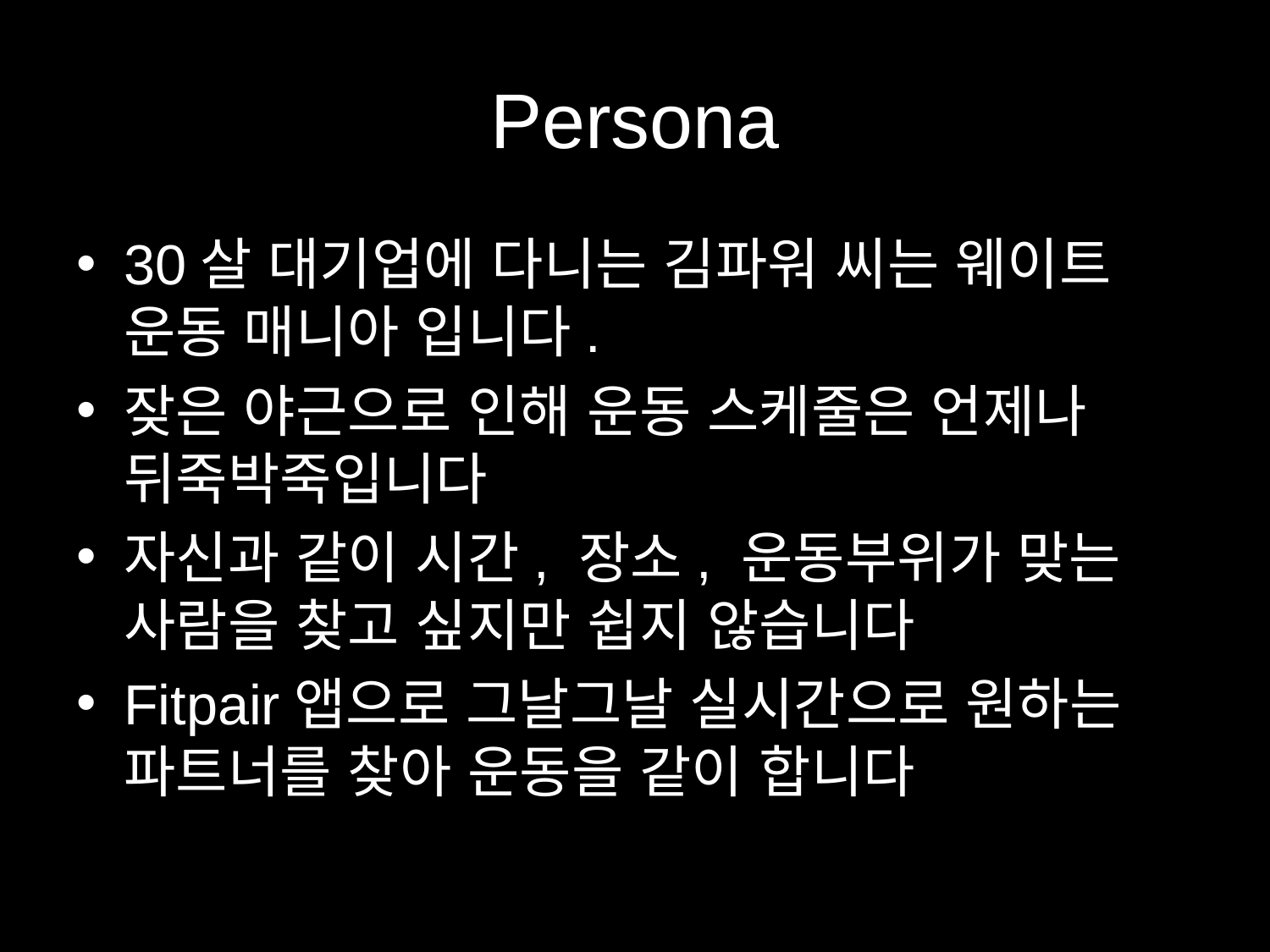

# Persona
30살 대기업에 다니는 김파워 씨는 웨이트 운동 매니아 입니다.
잦은 야근으로 인해 운동 스케줄은 언제나 뒤죽박죽입니다
자신과 같이 시간, 장소, 운동부위가 맞는 사람을 찾고 싶지만 쉽지 않습니다
Fitpair앱으로 그날그날 실시간으로 원하는 파트너를 찾아 운동을 같이 합니다